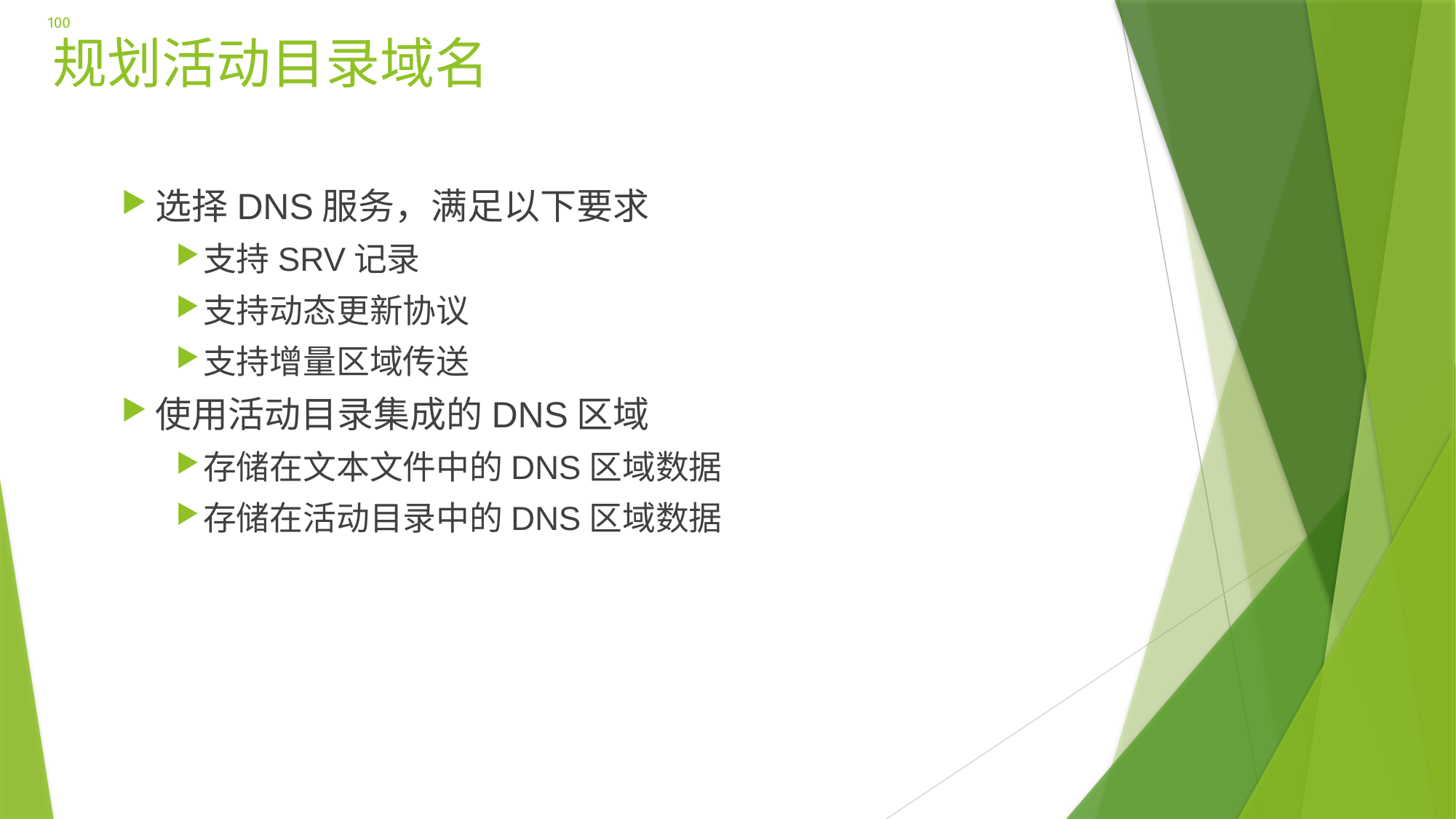

100
# 规划活动目录域名
选择DNS服务，满足以下要求
支持SRV记录
支持动态更新协议
支持增量区域传送
使用活动目录集成的DNS区域
存储在文本文件中的DNS区域数据
存储在活动目录中的DNS区域数据